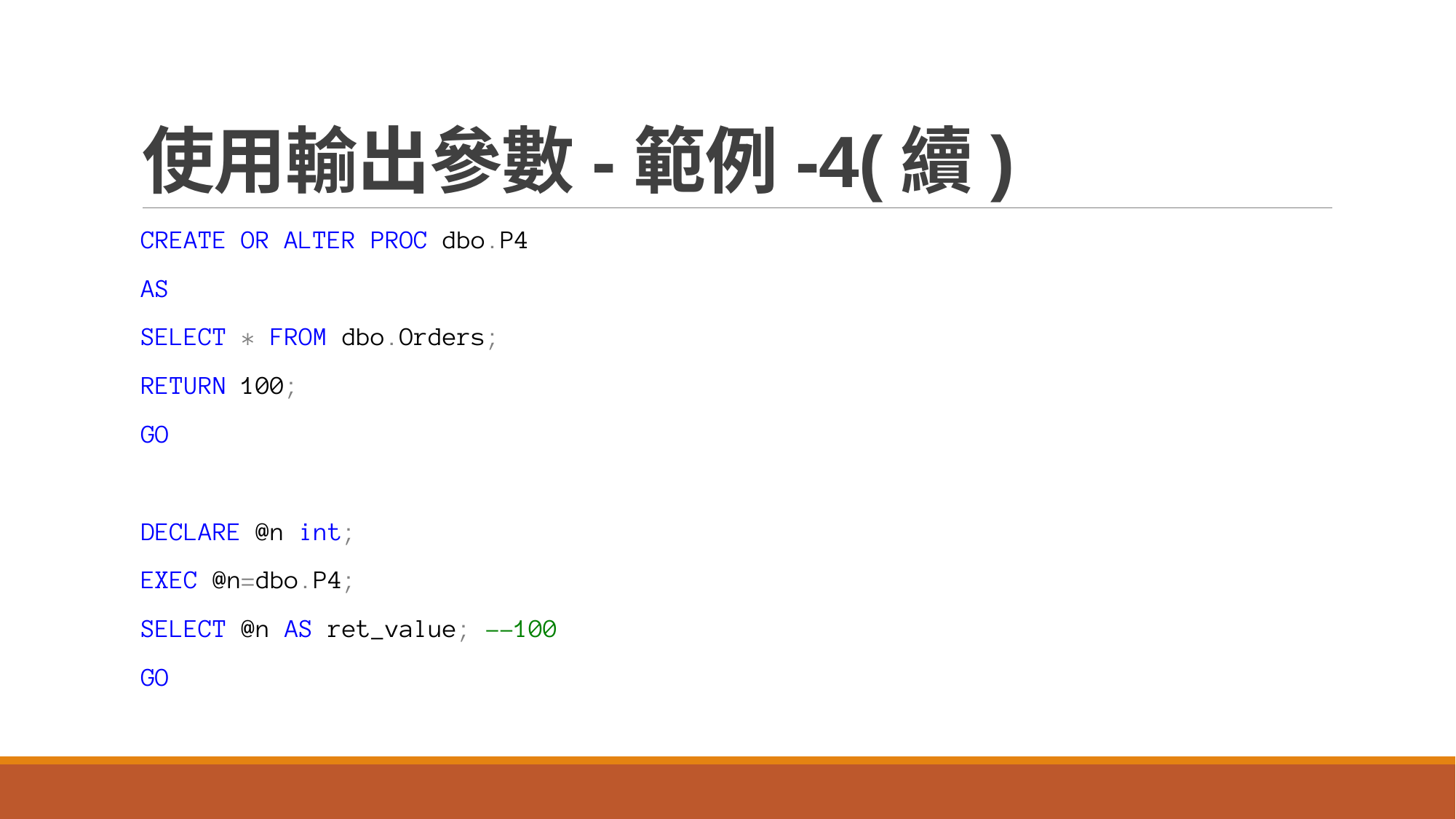

# 使用輸出參數-範例-4(續)
CREATE OR ALTER PROC dbo.P4
AS
SELECT * FROM dbo.Orders;
RETURN 100;
GO

DECLARE @n int;
EXEC @n=dbo.P4;
SELECT @n AS ret_value; --100
GO